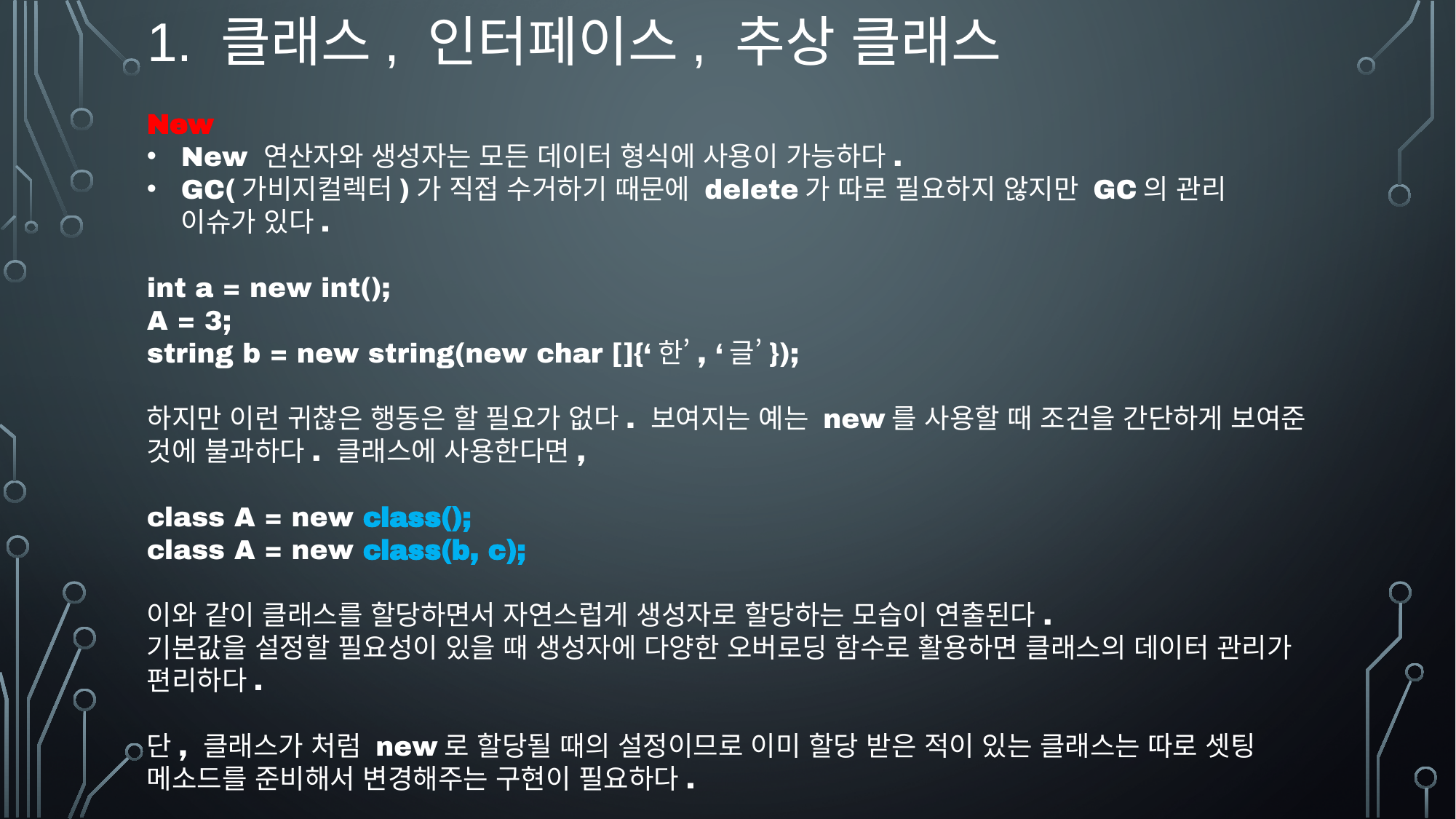

# 1. 클래스, 인터페이스, 추상 클래스
New
New 연산자와 생성자는 모든 데이터 형식에 사용이 가능하다.
GC(가비지컬렉터)가 직접 수거하기 때문에 delete가 따로 필요하지 않지만 GC의 관리 이슈가 있다.

int a = new int();
A = 3;
string b = new string(new char []{‘한’, ‘글’});

하지만 이런 귀찮은 행동은 할 필요가 없다. 보여지는 예는 new를 사용할 때 조건을 간단하게 보여준 것에 불과하다. 클래스에 사용한다면,

class A = new class();
class A = new class(b, c);

이와 같이 클래스를 할당하면서 자연스럽게 생성자로 할당하는 모습이 연출된다.
기본값을 설정할 필요성이 있을 때 생성자에 다양한 오버로딩 함수로 활용하면 클래스의 데이터 관리가 편리하다.

단, 클래스가 처럼 new로 할당될 때의 설정이므로 이미 할당 받은 적이 있는 클래스는 따로 셋팅 메소드를 준비해서 변경해주는 구현이 필요하다.